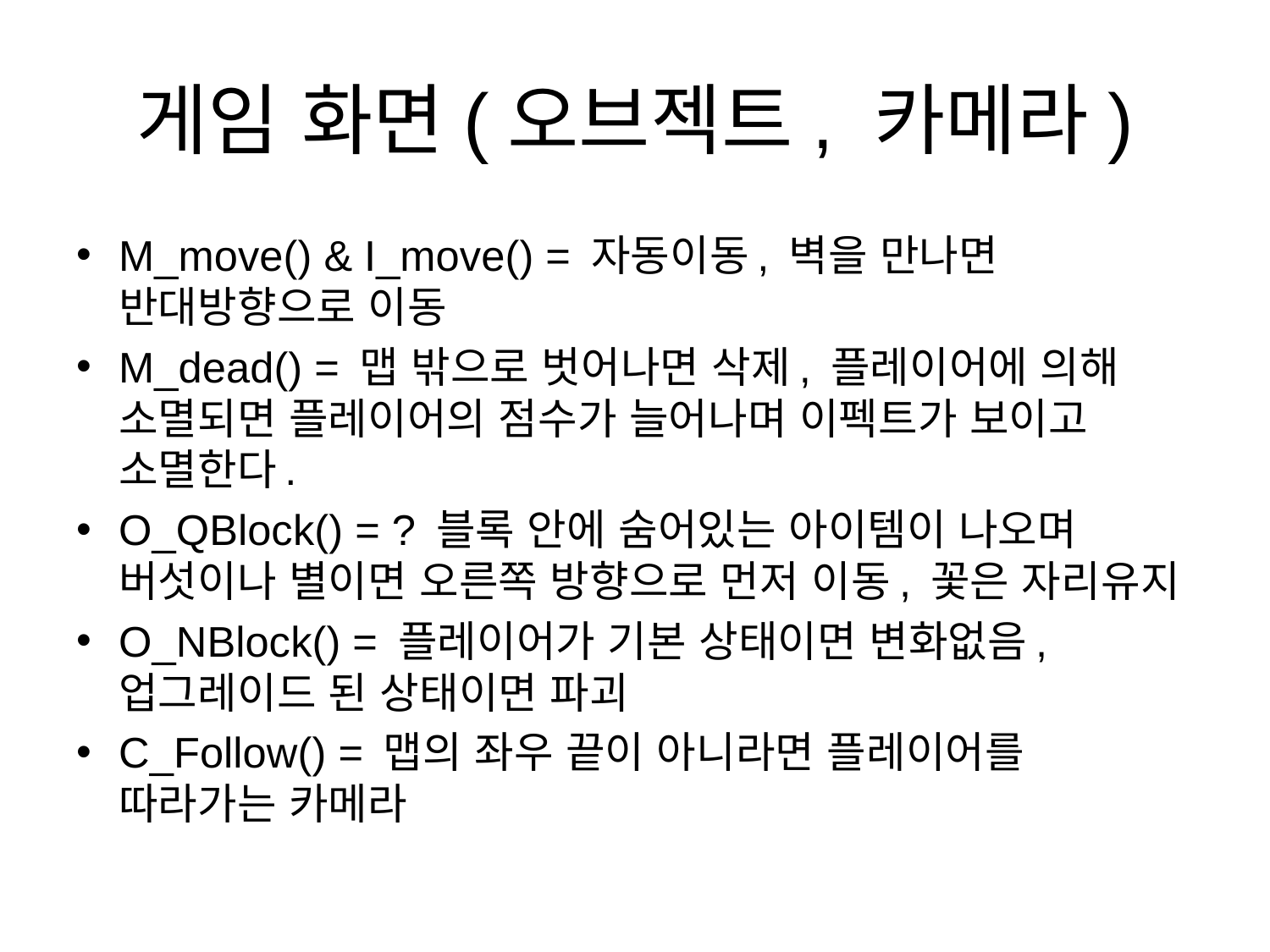

# 게임 화면(오브젝트, 카메라)
M_move() & I_move() = 자동이동, 벽을 만나면 반대방향으로 이동
M_dead() = 맵 밖으로 벗어나면 삭제, 플레이어에 의해 소멸되면 플레이어의 점수가 늘어나며 이펙트가 보이고 소멸한다.
O_QBlock() = ? 블록 안에 숨어있는 아이템이 나오며 버섯이나 별이면 오른쪽 방향으로 먼저 이동, 꽃은 자리유지
O_NBlock() = 플레이어가 기본 상태이면 변화없음, 업그레이드 된 상태이면 파괴
C_Follow() = 맵의 좌우 끝이 아니라면 플레이어를 따라가는 카메라